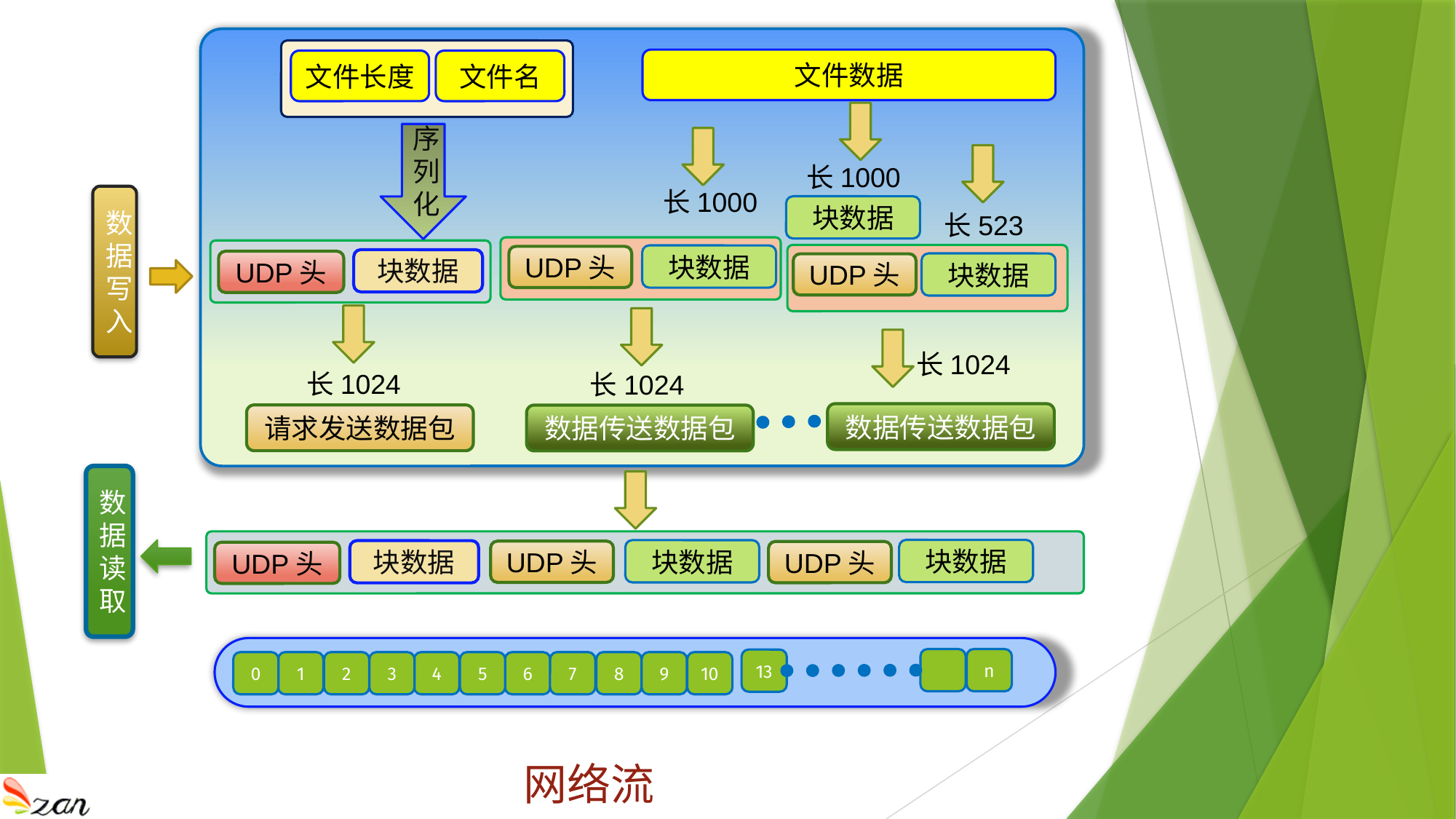

文件数据
文件长度
文件名

序列化

长1000
长1000
数据写入
块数据
长523

块数据
UDP头
块数据
UDP头
块数据
UDP头

长1024
长1024
长1024
数据传送数据包
请求发送数据包
数据传送数据包
数据读取

块数据
块数据
块数据
UDP头
UDP头
UDP头

n
13
0
1
2
7
3
8
9
10
4
5
6
网络流